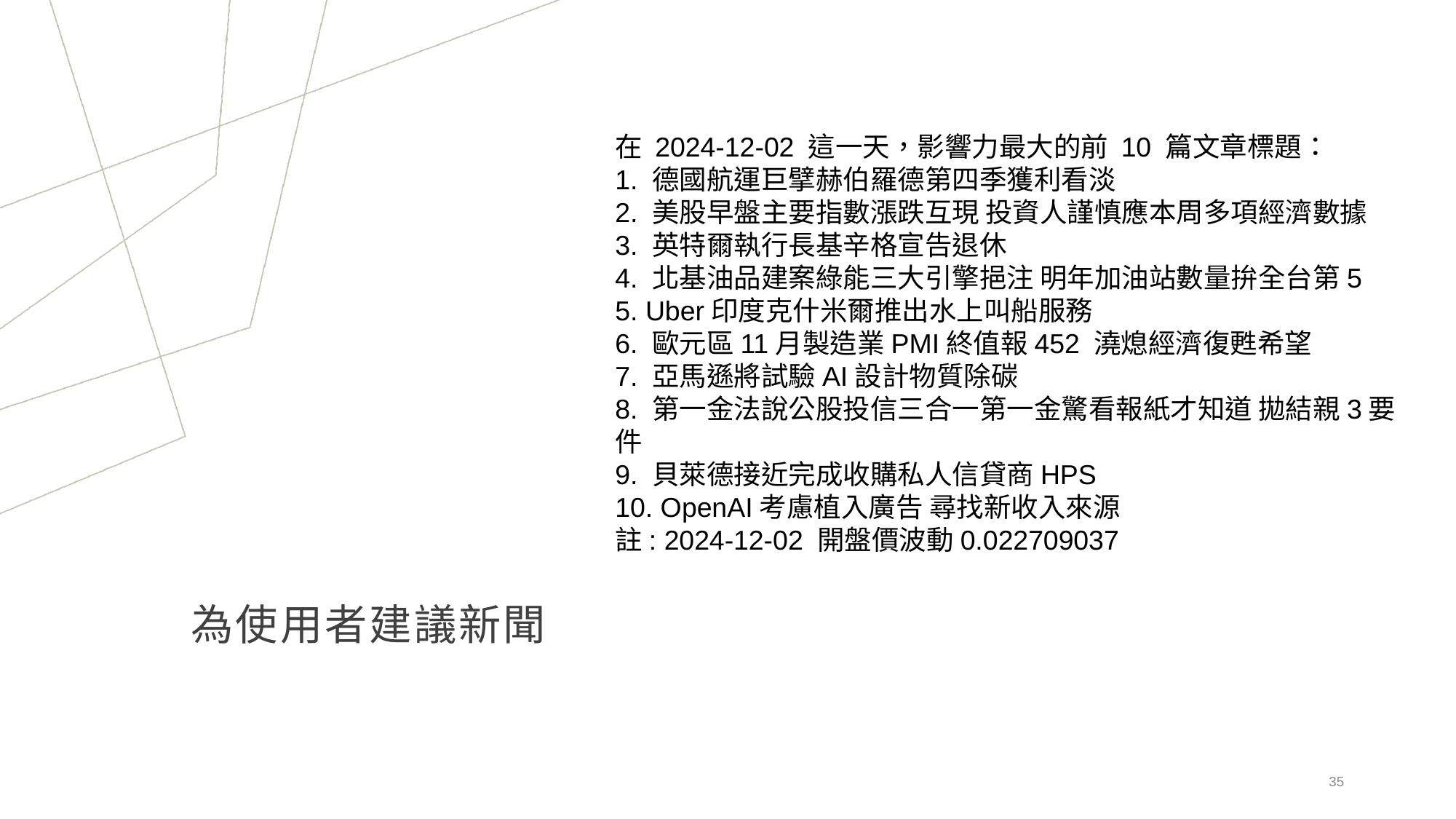

在 2024-12-02 這一天，影響力最大的前 10 篇文章標題：
1. 德國航運巨擘赫伯羅德第四季獲利看淡
2. 美股早盤主要指數漲跌互現 投資人謹慎應本周多項經濟數據
3. 英特爾執行長基辛格宣告退休
4. 北基油品建案綠能三大引擎挹注 明年加油站數量拚全台第5
5. Uber印度克什米爾推出水上叫船服務
6. 歐元區11月製造業PMI終值報452 澆熄經濟復甦希望
7. 亞馬遜將試驗AI設計物質除碳
8. 第一金法說公股投信三合一第一金驚看報紙才知道 拋結親3要件
9. 貝萊德接近完成收購私人信貸商HPS
10. OpenAI考慮植入廣告 尋找新收入來源
註: 2024-12-02 開盤價波動0.022709037
# 為使用者建議新聞
35